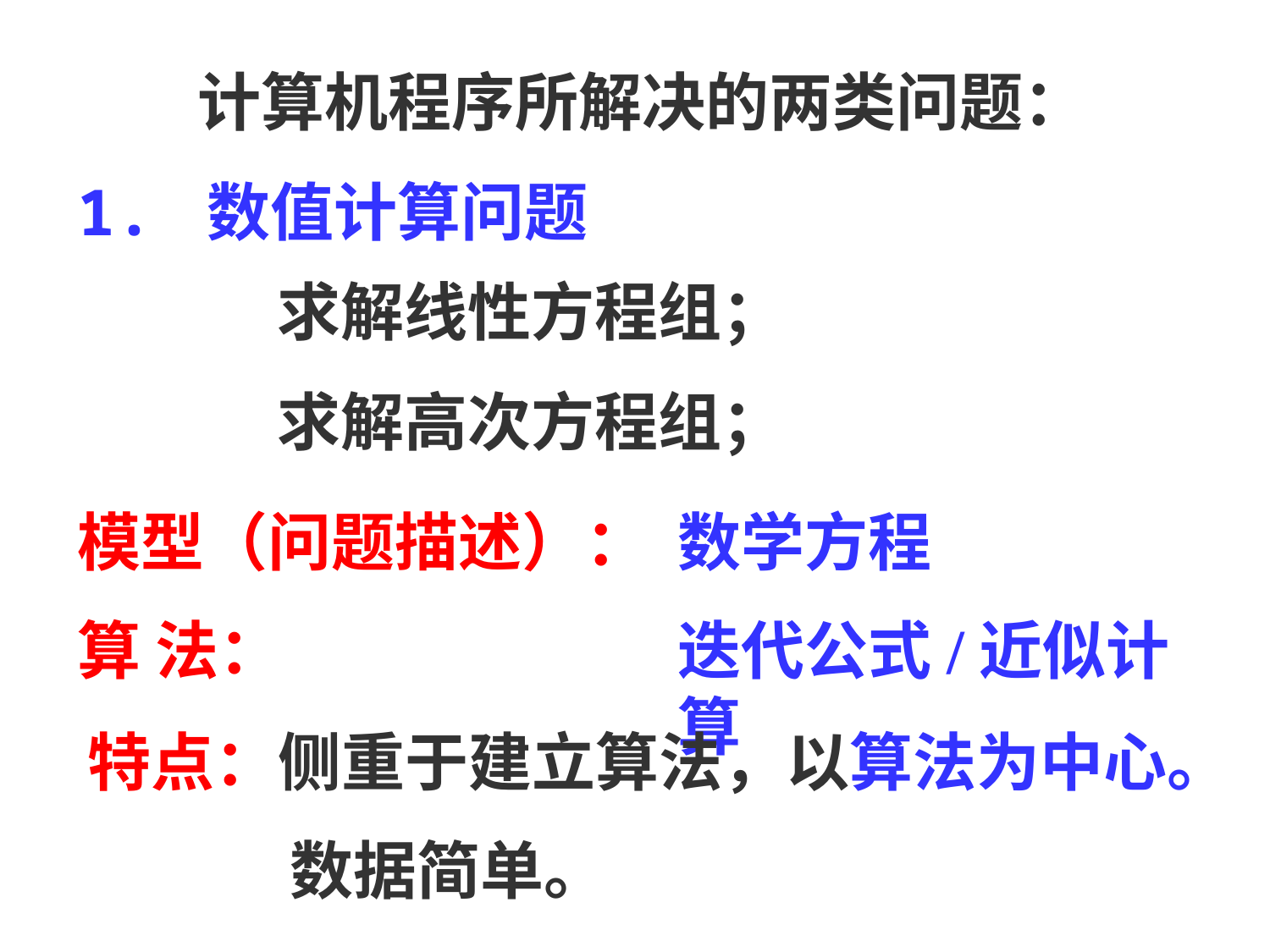

计算机程序所解决的两类问题：
1. 数值计算问题
求解线性方程组；
求解高次方程组；
模型（问题描述）：
算 法：
数学方程
迭代公式/近似计算
特点：侧重于建立算法，以算法为中心。
             数据简单。